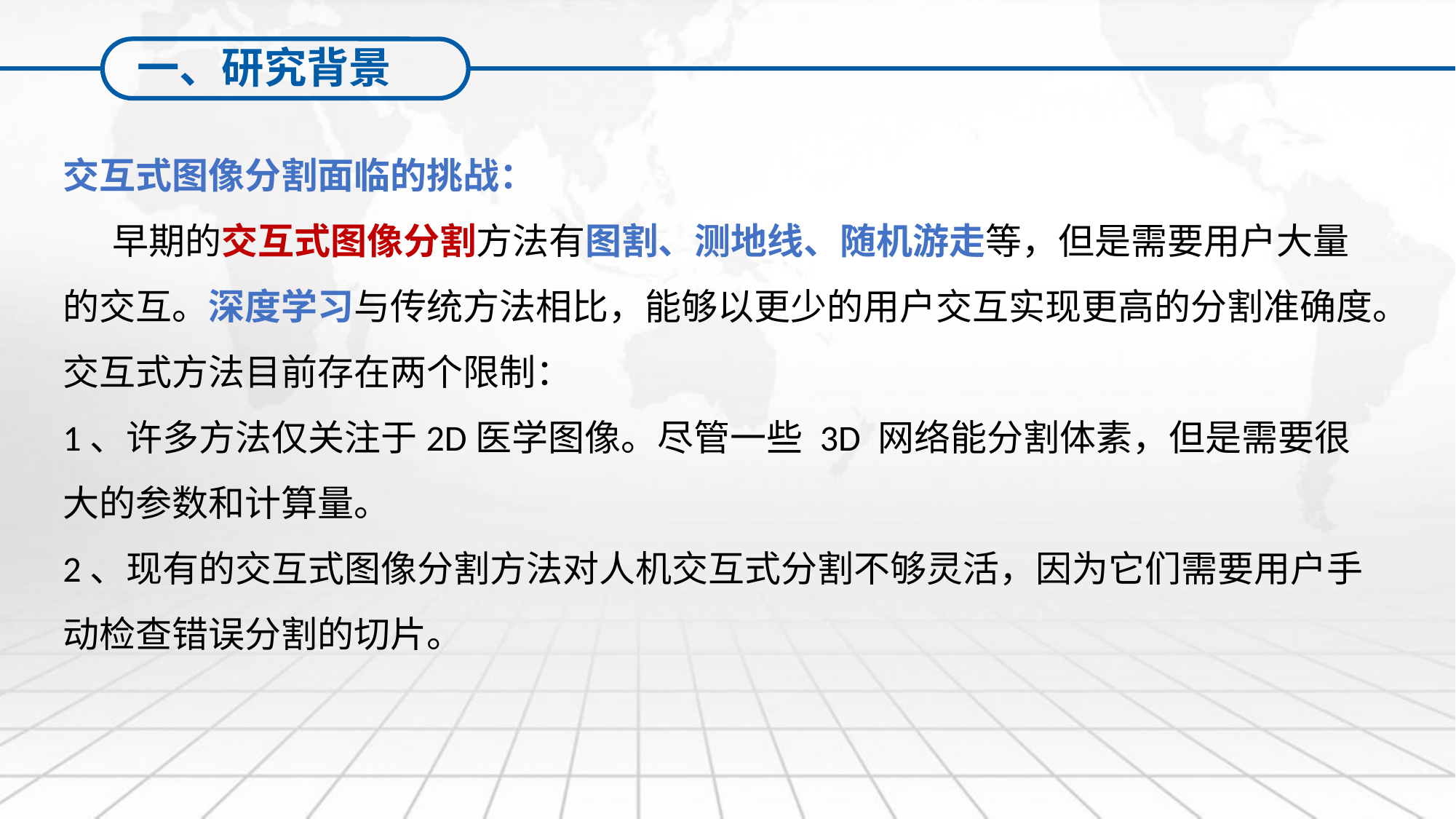

一、研究背景

交互式图像分割面临的挑战：
     早期的交互式图像分割方法有图割、测地线、随机游走等，但是需要用户大量的交互。深度学习与传统方法相比，能够以更少的用户交互实现更高的分割准确度。交互式方法目前存在两个限制：
1、许多方法仅关注于2D医学图像。尽管一些 3D 网络能分割体素，但是需要很大的参数和计算量。
2、现有的交互式图像分割方法对人机交互式分割不够灵活，因为它们需要用户手动检查错误分割的切片。